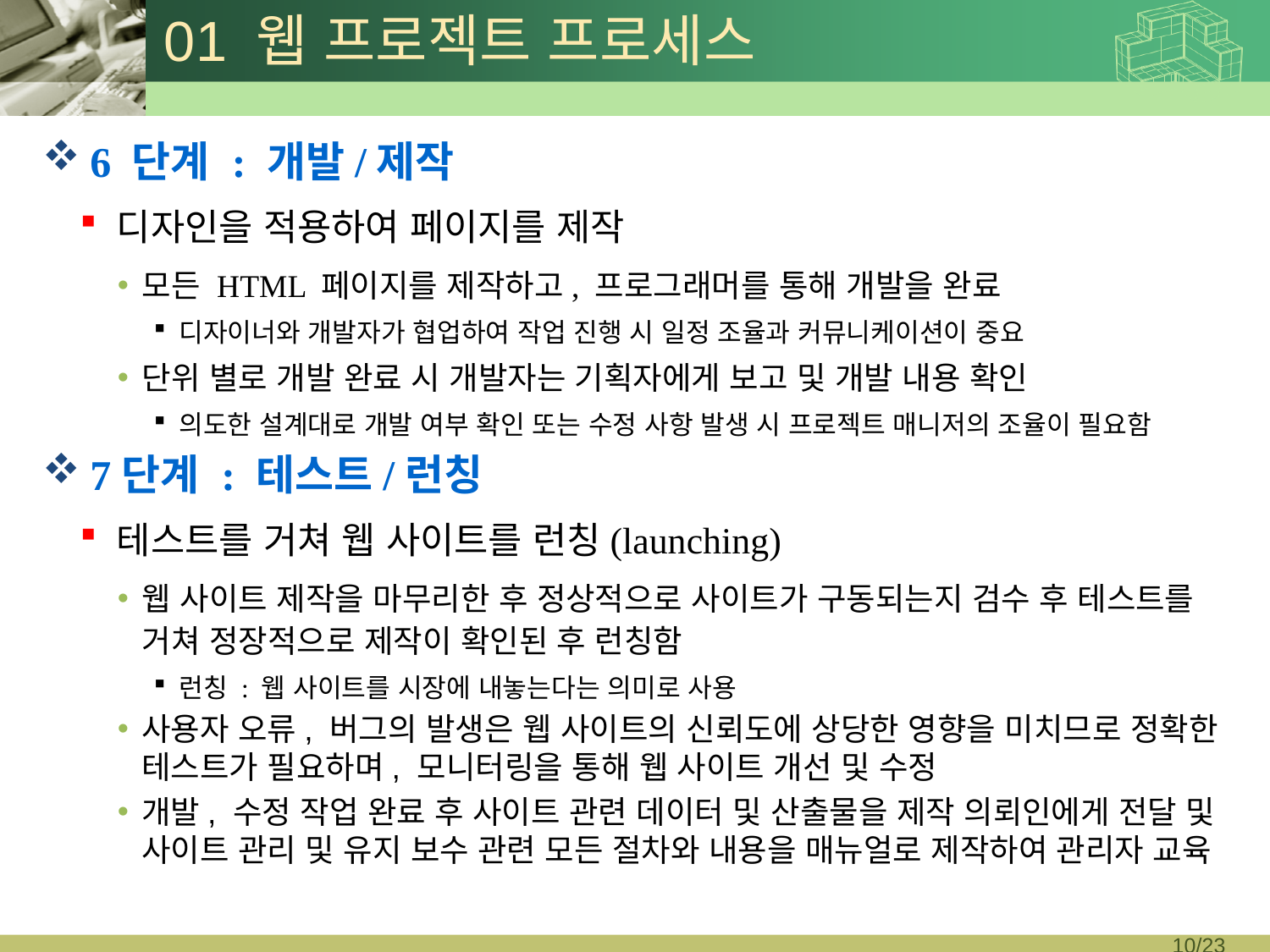

# 01 웹 프로젝트 프로세스
6 단계 : 개발/제작
디자인을 적용하여 페이지를 제작
모든 HTML 페이지를 제작하고, 프로그래머를 통해 개발을 완료
디자이너와 개발자가 협업하여 작업 진행 시 일정 조율과 커뮤니케이션이 중요
단위 별로 개발 완료 시 개발자는 기획자에게 보고 및 개발 내용 확인
의도한 설계대로 개발 여부 확인 또는 수정 사항 발생 시 프로젝트 매니저의 조율이 필요함
7단계 : 테스트/런칭
테스트를 거쳐 웹 사이트를 런칭(launching)
웹 사이트 제작을 마무리한 후 정상적으로 사이트가 구동되는지 검수 후 테스트를 거쳐 정장적으로 제작이 확인된 후 런칭함
런칭 : 웹 사이트를 시장에 내놓는다는 의미로 사용
사용자 오류, 버그의 발생은 웹 사이트의 신뢰도에 상당한 영향을 미치므로 정확한 테스트가 필요하며, 모니터링을 통해 웹 사이트 개선 및 수정
개발, 수정 작업 완료 후 사이트 관련 데이터 및 산출물을 제작 의뢰인에게 전달 및 사이트 관리 및 유지 보수 관련 모든 절차와 내용을 매뉴얼로 제작하여 관리자 교육